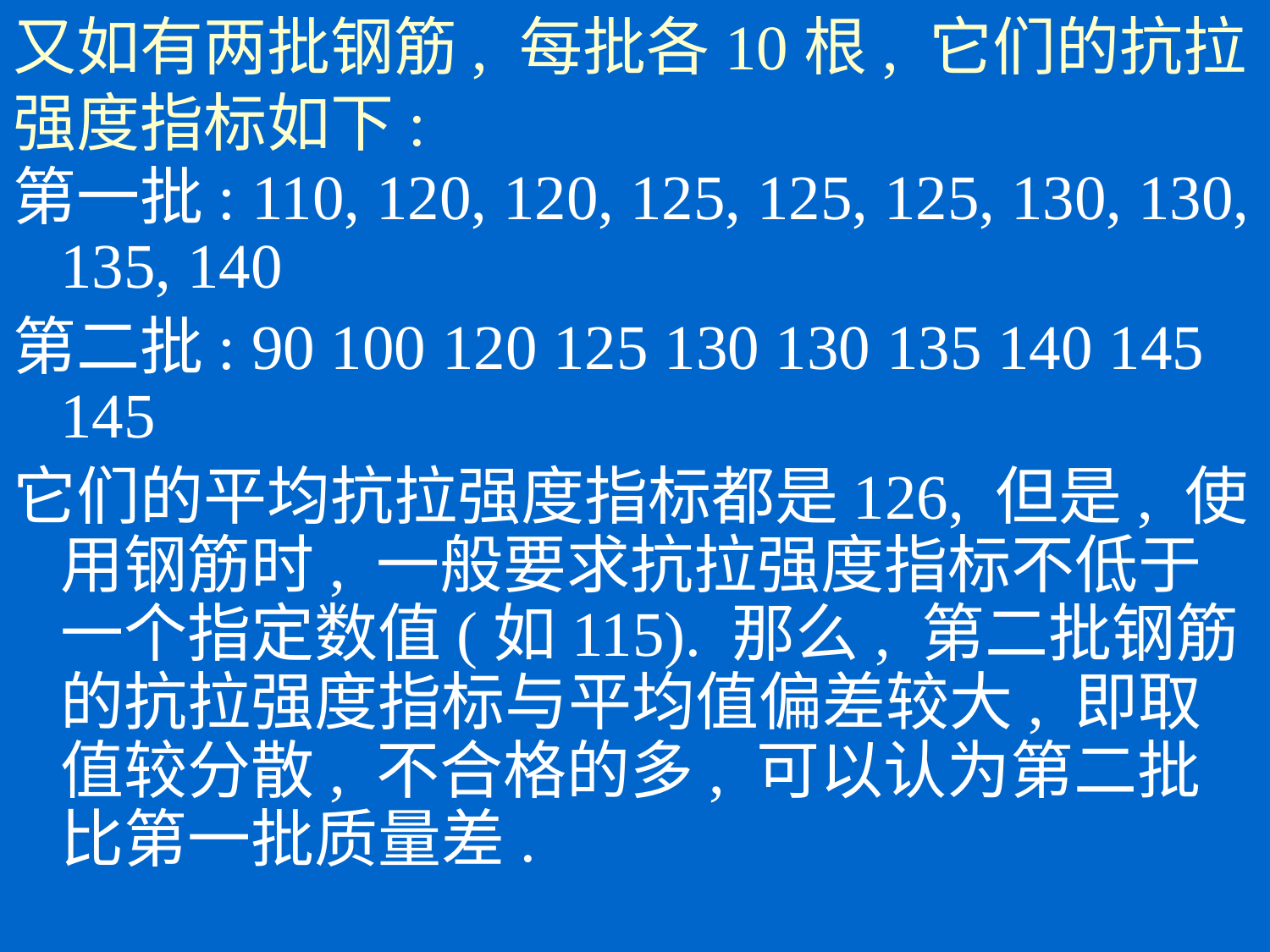

# 又如有两批钢筋, 每批各10根, 它们的抗拉强度指标如下:
第一批: 110, 120, 120, 125, 125, 125, 130, 130, 135, 140
第二批: 90 100 120 125 130 130 135 140 145 145
它们的平均抗拉强度指标都是126, 但是, 使用钢筋时, 一般要求抗拉强度指标不低于一个指定数值(如115). 那么, 第二批钢筋的抗拉强度指标与平均值偏差较大, 即取值较分散, 不合格的多, 可以认为第二批比第一批质量差.